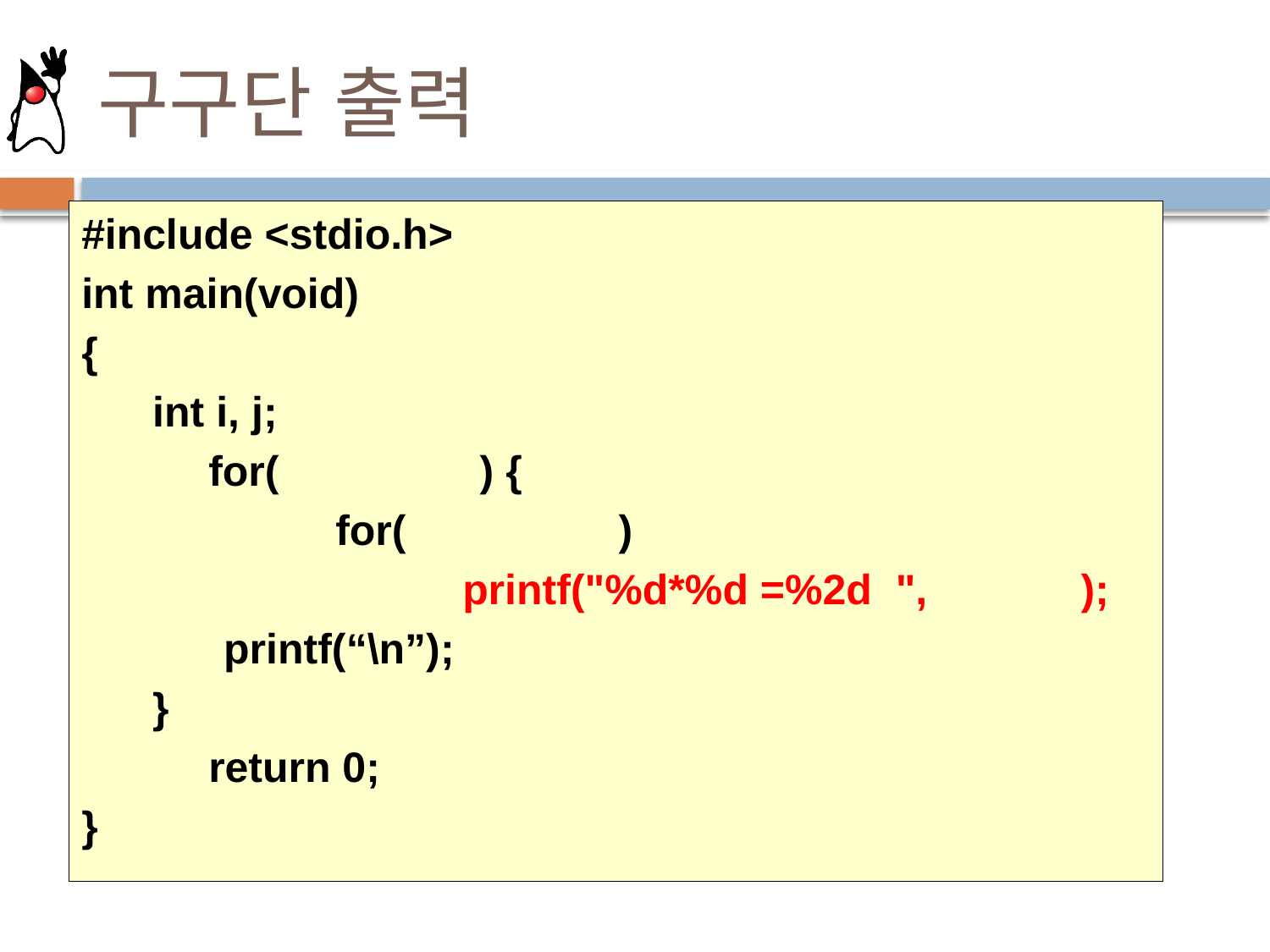

# 구구단 출력
#include <stdio.h>
int main(void)
{
      int i, j;
	for(                 ) {
		for(                  )
			printf("%d*%d =%2d  ",             );
            printf(“\n”);
      }
	return 0;
}